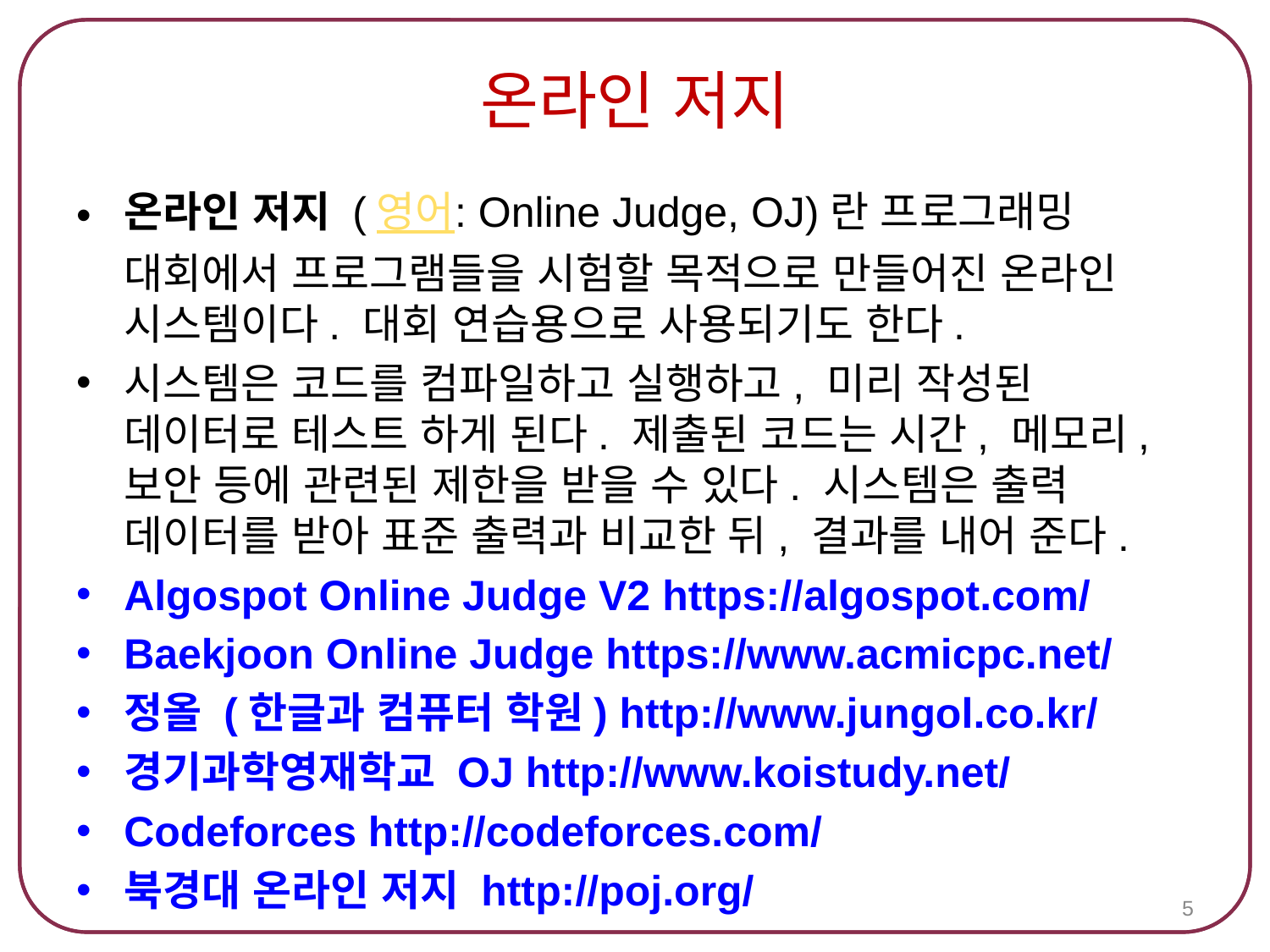

# 온라인 저지
온라인 저지 (영어: Online Judge, OJ)란 프로그래밍 대회에서 프로그램들을 시험할 목적으로 만들어진 온라인 시스템이다. 대회 연습용으로 사용되기도 한다.
시스템은 코드를 컴파일하고 실행하고, 미리 작성된 데이터로 테스트 하게 된다. 제출된 코드는 시간, 메모리, 보안 등에 관련된 제한을 받을 수 있다. 시스템은 출력 데이터를 받아 표준 출력과 비교한 뒤, 결과를 내어 준다.
Algospot Online Judge V2 https://algospot.com/
Baekjoon Online Judge https://www.acmicpc.net/
정올 (한글과 컴퓨터 학원) http://www.jungol.co.kr/
경기과학영재학교 OJ http://www.koistudy.net/
Codeforces http://codeforces.com/
북경대 온라인 저지 http://poj.org/

5